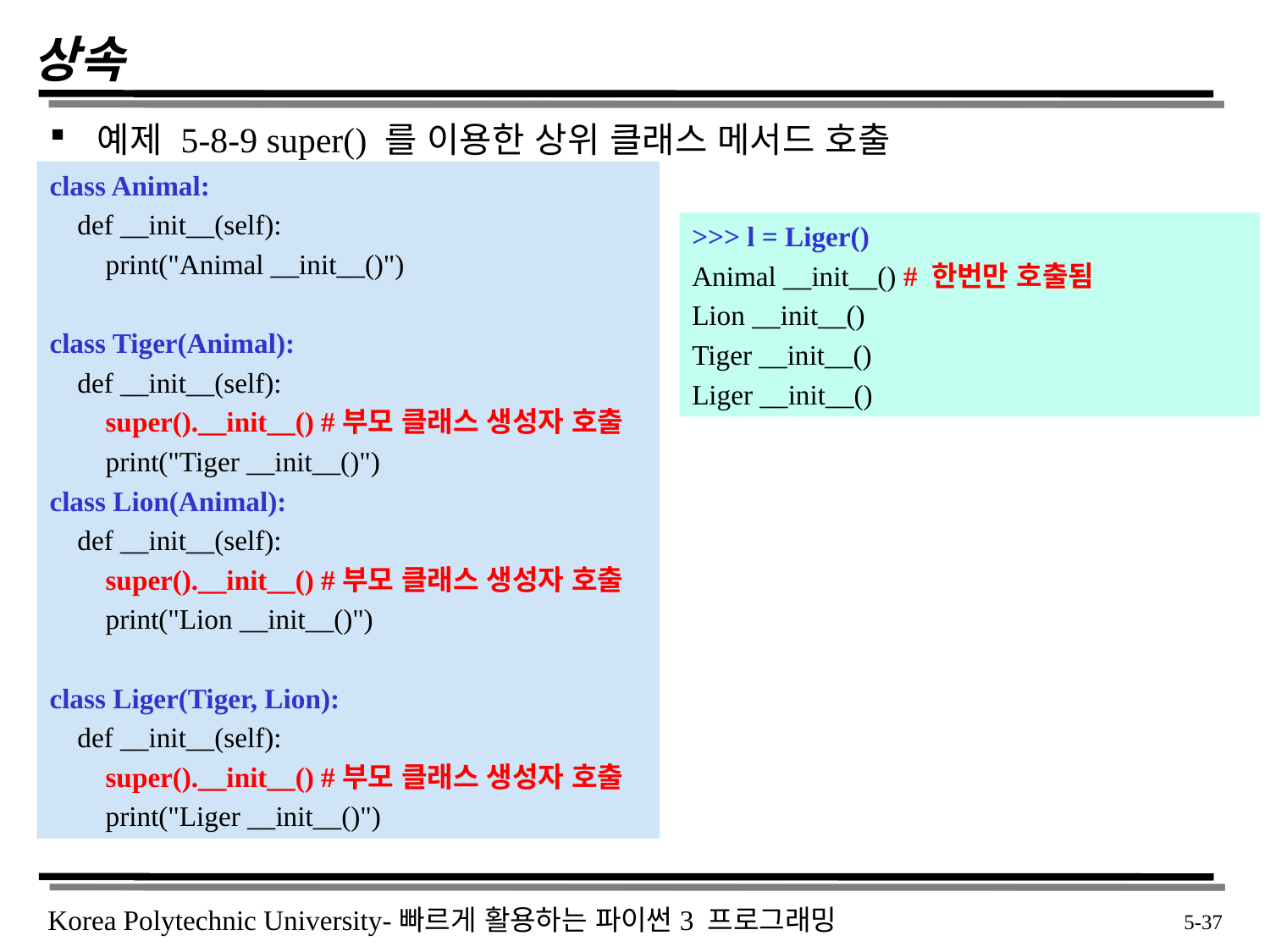

# 상속
예제 5-8-9 super() 를 이용한 상위 클래스 메서드 호출

class Animal:
    def __init__(self):
        print("Animal __init__()")

class Tiger(Animal):
    def __init__(self):
        super().__init__() #부모 클래스 생성자 호출
        print("Tiger __init__()")
class Lion(Animal):
    def __init__(self):
        super().__init__() #부모 클래스 생성자 호출
        print("Lion __init__()")

class Liger(Tiger, Lion):
    def __init__(self):
        super().__init__() #부모 클래스 생성자 호출
        print("Liger __init__()")
>>> l = Liger()
Animal __init__() # 한번만 호출됨
Lion __init__()
Tiger __init__()
Liger __init__()
 5-37